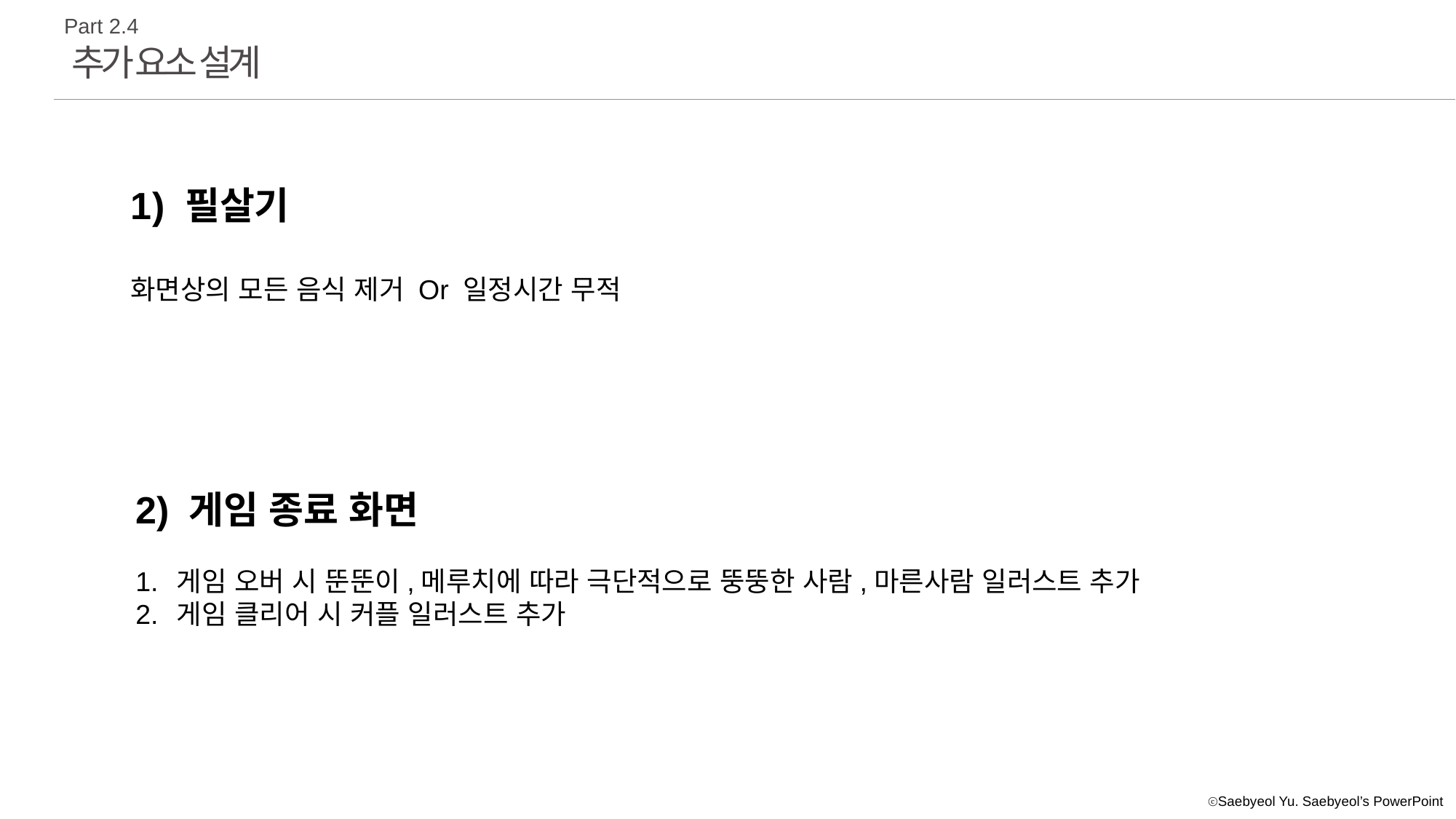

Part 2.4
추가 요소 설계
필살기

화면상의 모든 음식 제거 Or 일정시간 무적

2) 게임 종료 화면

게임 오버 시 뚠뚠이,메루치에 따라 극단적으로 뚱뚱한 사람,마른사람 일러스트 추가
게임 클리어 시 커플 일러스트 추가